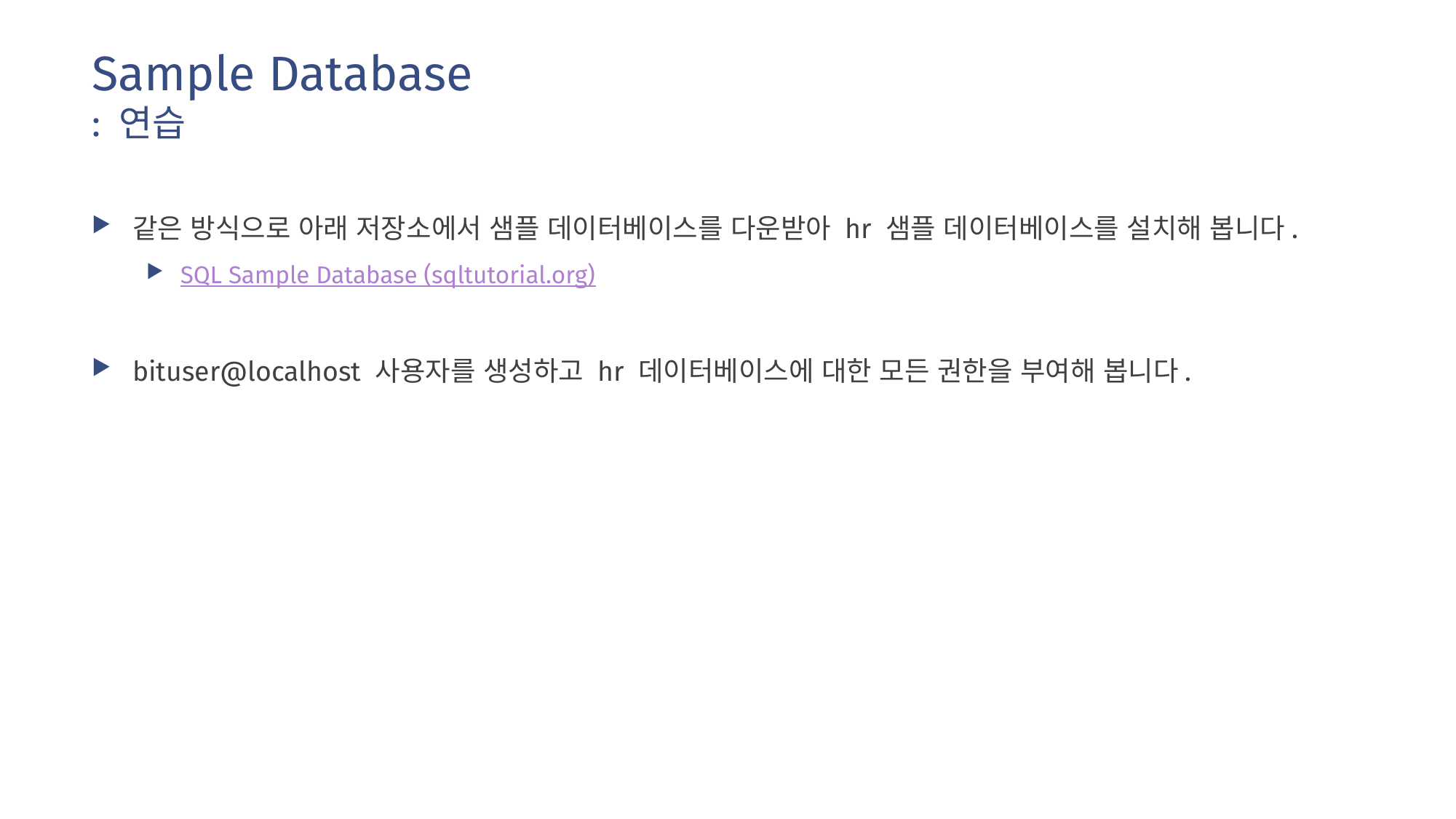

# Sample Database : 연습

같은 방식으로 아래 저장소에서 샘플 데이터베이스를 다운받아 hr 샘플 데이터베이스를 설치해 봅니다.
SQL Sample Database (sqltutorial.org)

bituser@localhost 사용자를 생성하고 hr 데이터베이스에 대한 모든 권한을 부여해 봅니다.